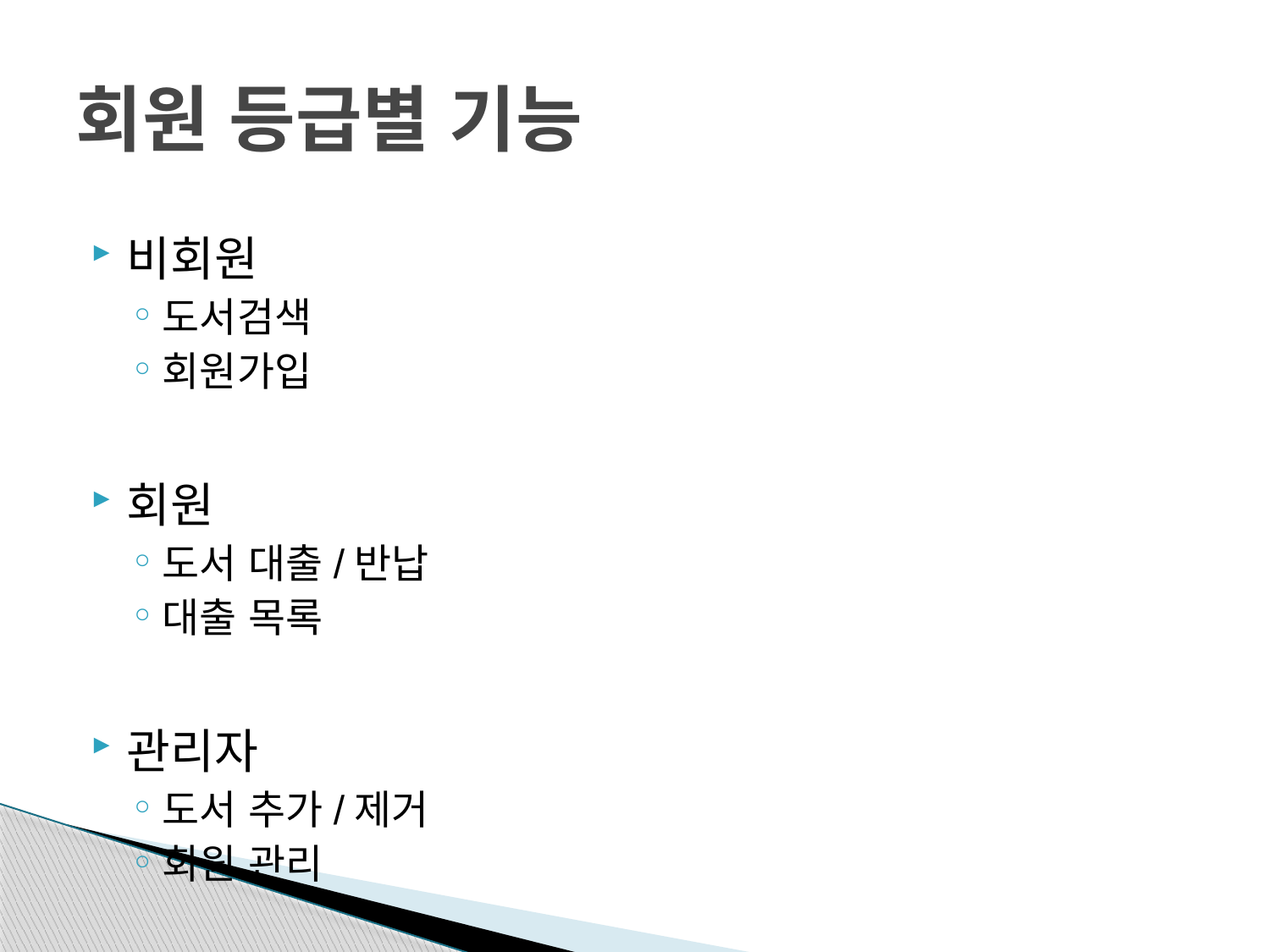

# 회원 등급별 기능
비회원
도서검색
회원가입

회원
도서 대출/반납
대출 목록

관리자
도서 추가/제거
회원 관리